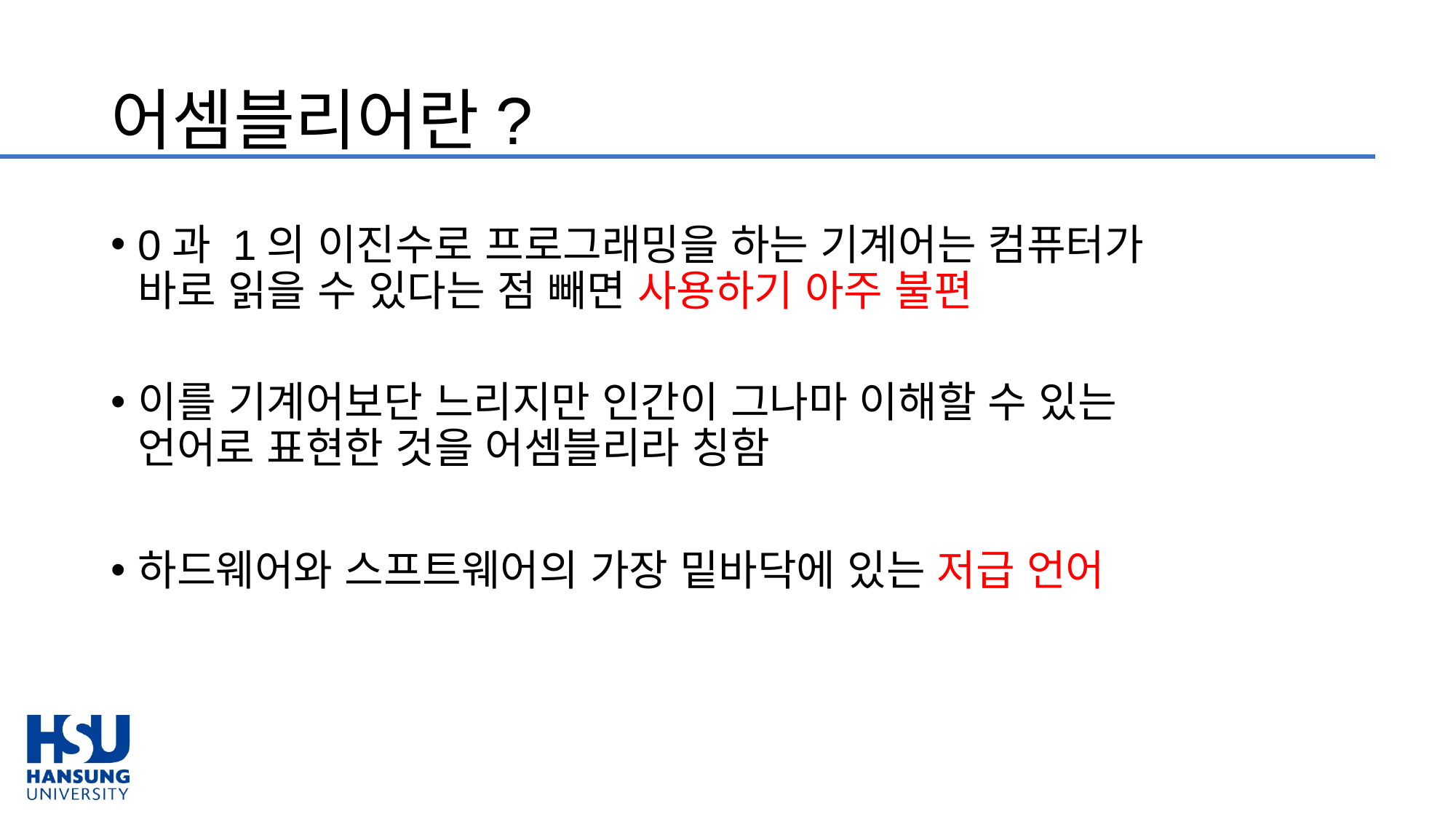

# 어셈블리어란?
0과 1의 이진수로 프로그래밍을 하는 기계어는 컴퓨터가
바로 읽을 수 있다는 점 빼면 사용하기 아주 불편
이를 기계어보단 느리지만 인간이 그나마 이해할 수 있는
언어로 표현한 것을 어셈블리라 칭함

하드웨어와 스프트웨어의 가장 밑바닥에 있는 저급 언어